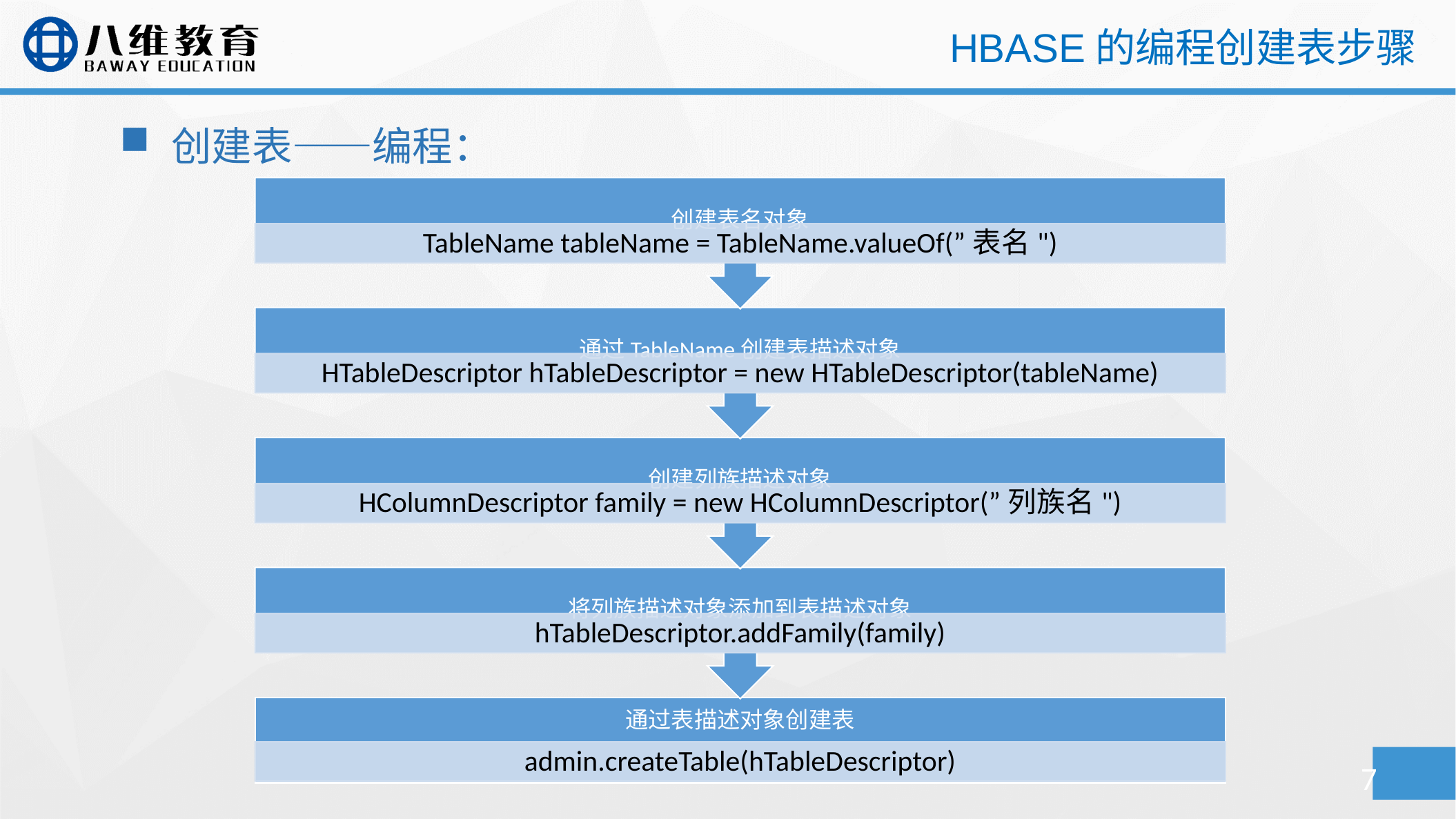

HBASE的编程创建表步骤
创建表——编程：
通过表描述对象创建表
admin.createTable(hTableDescriptor)
将列族描述对象添加到表描述对象
hTableDescriptor.addFamily(family)
创建列族描述对象
HColumnDescriptor family = new HColumnDescriptor(”列族名")
通过TableName创建表描述对象
HTableDescriptor hTableDescriptor = new HTableDescriptor(tableName)
创建表名对象
TableName tableName = TableName.valueOf(”表名")